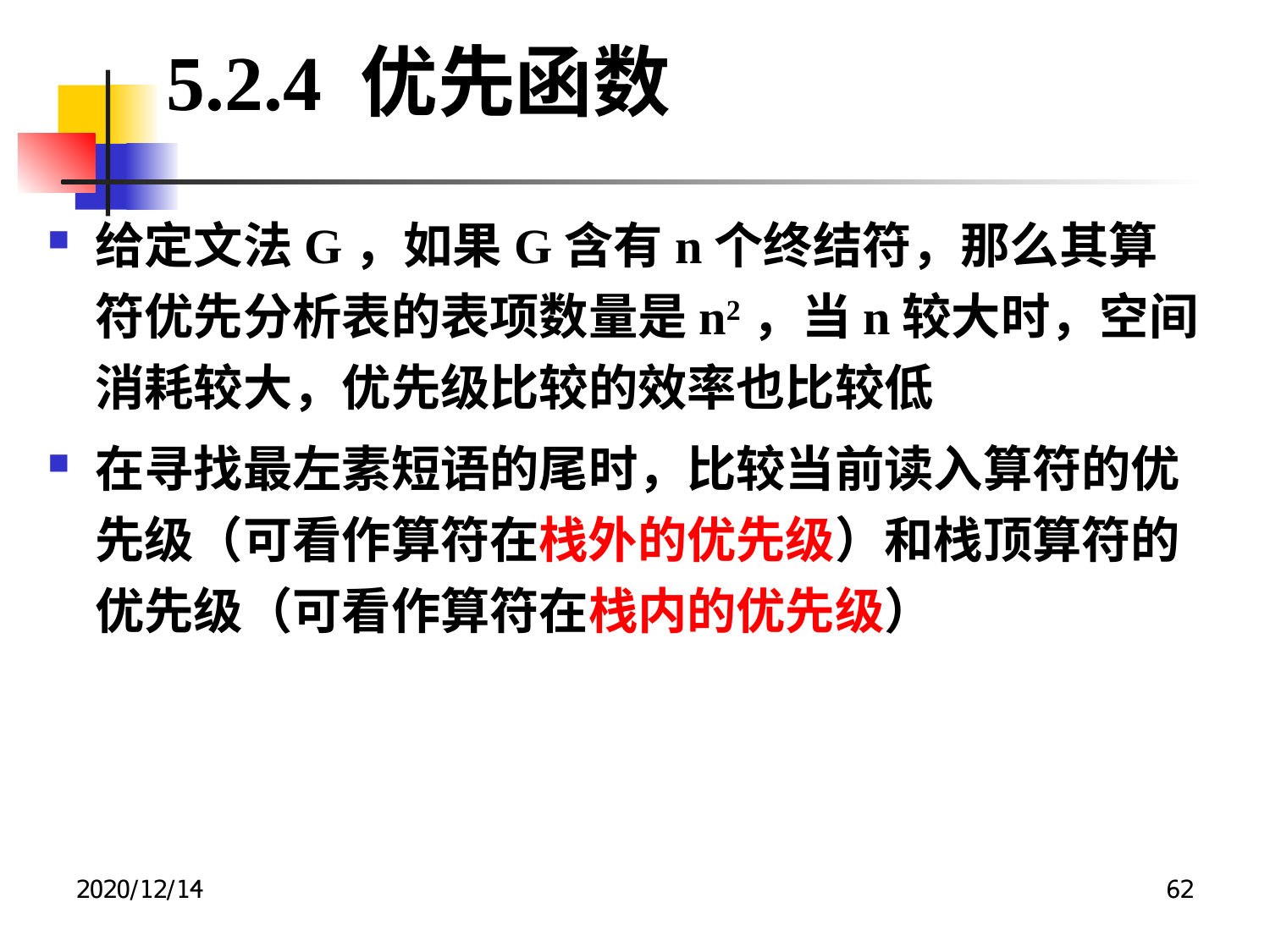

5.2.4 优先函数
给定文法G，如果G含有n个终结符，那么其算符优先分析表的表项数量是n2，当n较大时，空间消耗较大，优先级比较的效率也比较低
在寻找最左素短语的尾时，比较当前读入算符的优先级（可看作算符在栈外的优先级）和栈顶算符的优先级（可看作算符在栈内的优先级）
2020/12/14
62